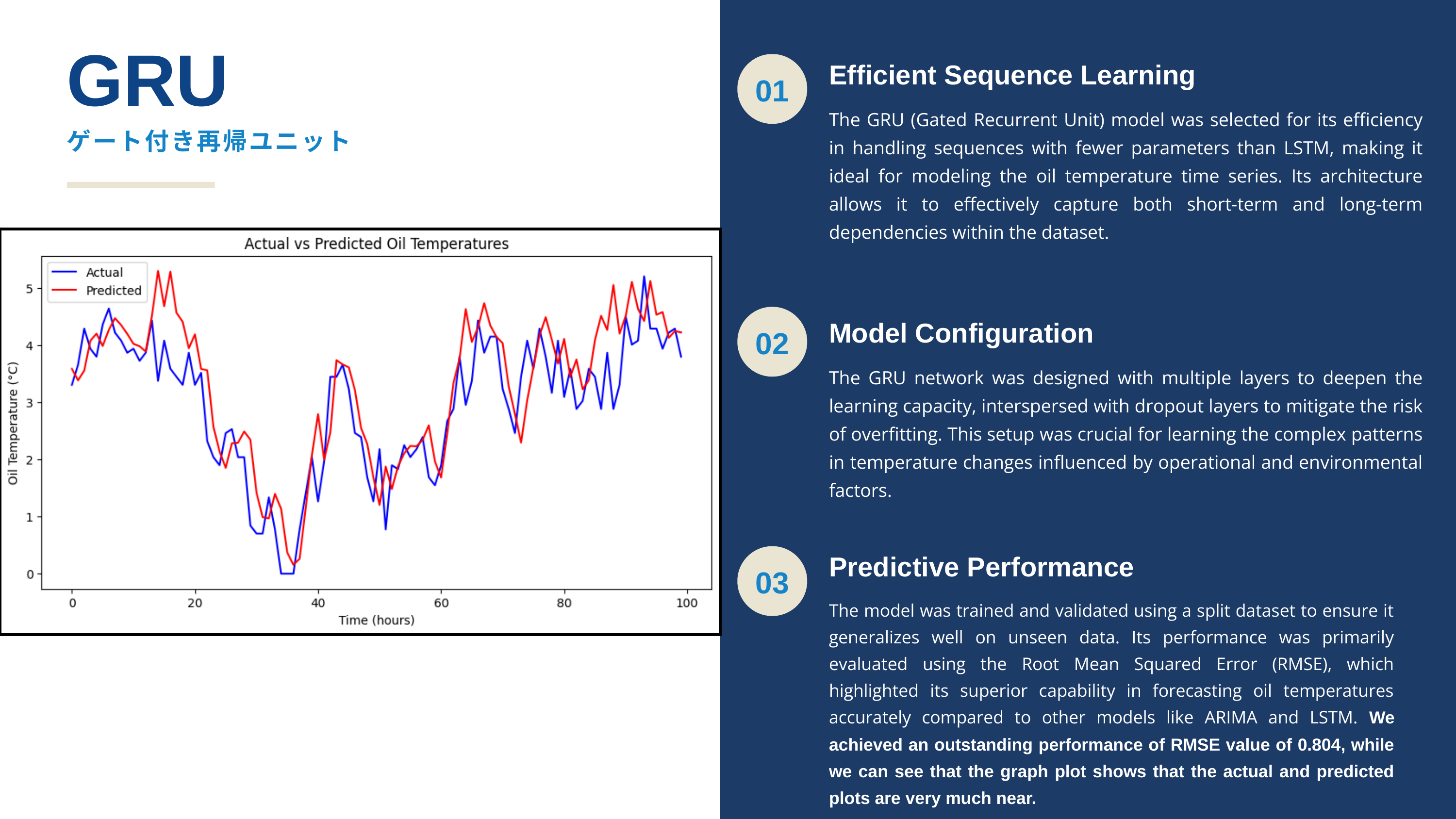

GRU
Efficient Sequence Learning

01
The GRU (Gated Recurrent Unit) model was selected for its efficiency in handling sequences with fewer parameters than LSTM, making it ideal for modeling the oil temperature time series. Its architecture allows it to effectively capture both short-term and long-term dependencies within the dataset.
ゲート付き再帰ユニット

02
Model Configuration
The GRU network was designed with multiple layers to deepen the learning capacity, interspersed with dropout layers to mitigate the risk of overfitting. This setup was crucial for learning the complex patterns in temperature changes influenced by operational and environmental factors.
Predictive Performance

03
The model was trained and validated using a split dataset to ensure it generalizes well on unseen data. Its performance was primarily evaluated using the Root Mean Squared Error (RMSE), which highlighted its superior capability in forecasting oil temperatures accurately compared to other models like ARIMA and LSTM. We achieved an outstanding performance of RMSE value of 0.804, while we can see that the graph plot shows that the actual and predicted plots are very much near.